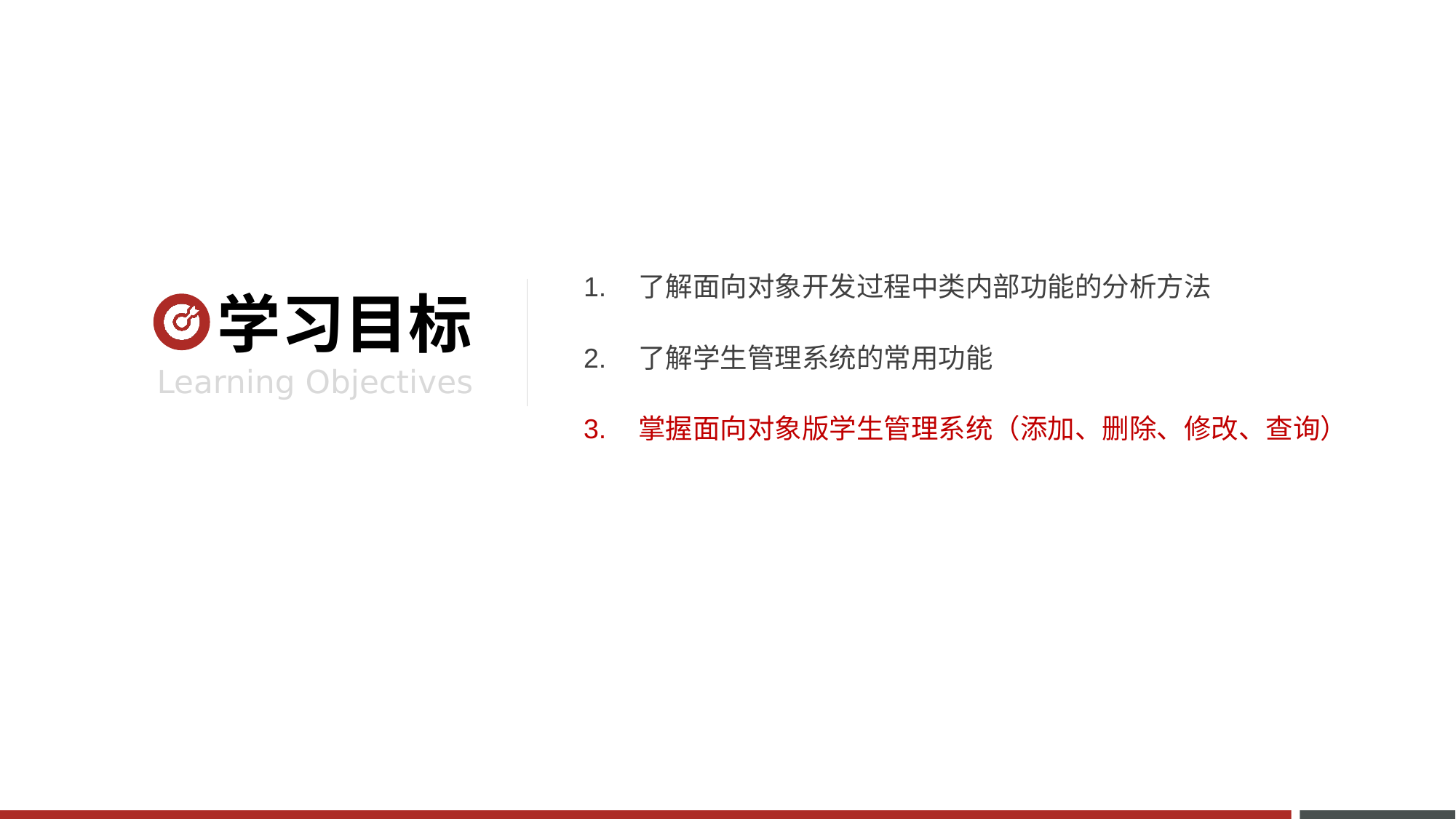

了解面向对象开发过程中类内部功能的分析方法
了解学生管理系统的常用功能
掌握面向对象版学生管理系统（添加、删除、修改、查询）